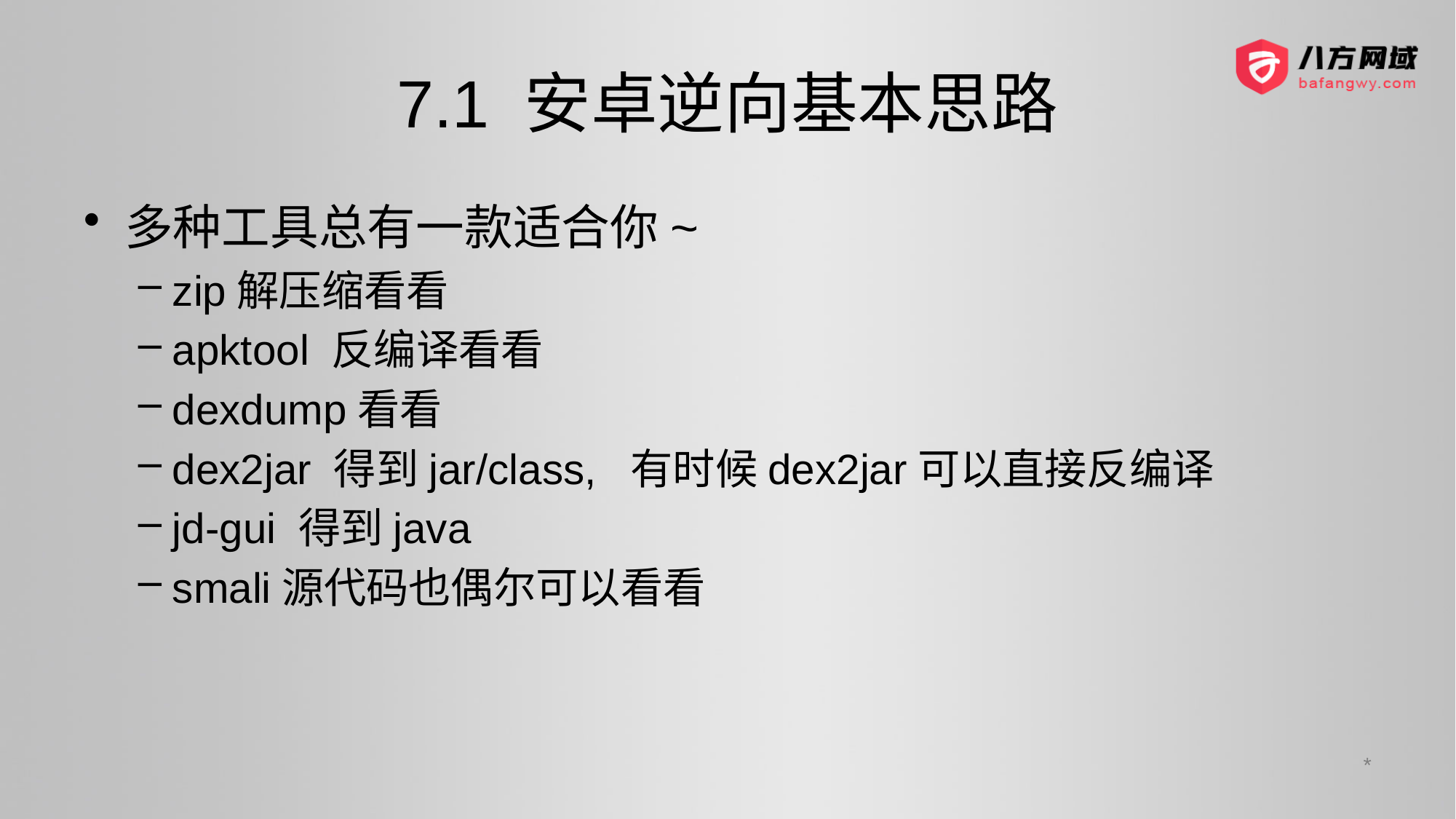

# 7.1 安卓逆向基本思路
多种工具总有一款适合你~
zip解压缩看看
apktool 反编译看看
dexdump看看
dex2jar 得到jar/class,  有时候dex2jar可以直接反编译
jd-gui 得到java
smali源代码也偶尔可以看看
*